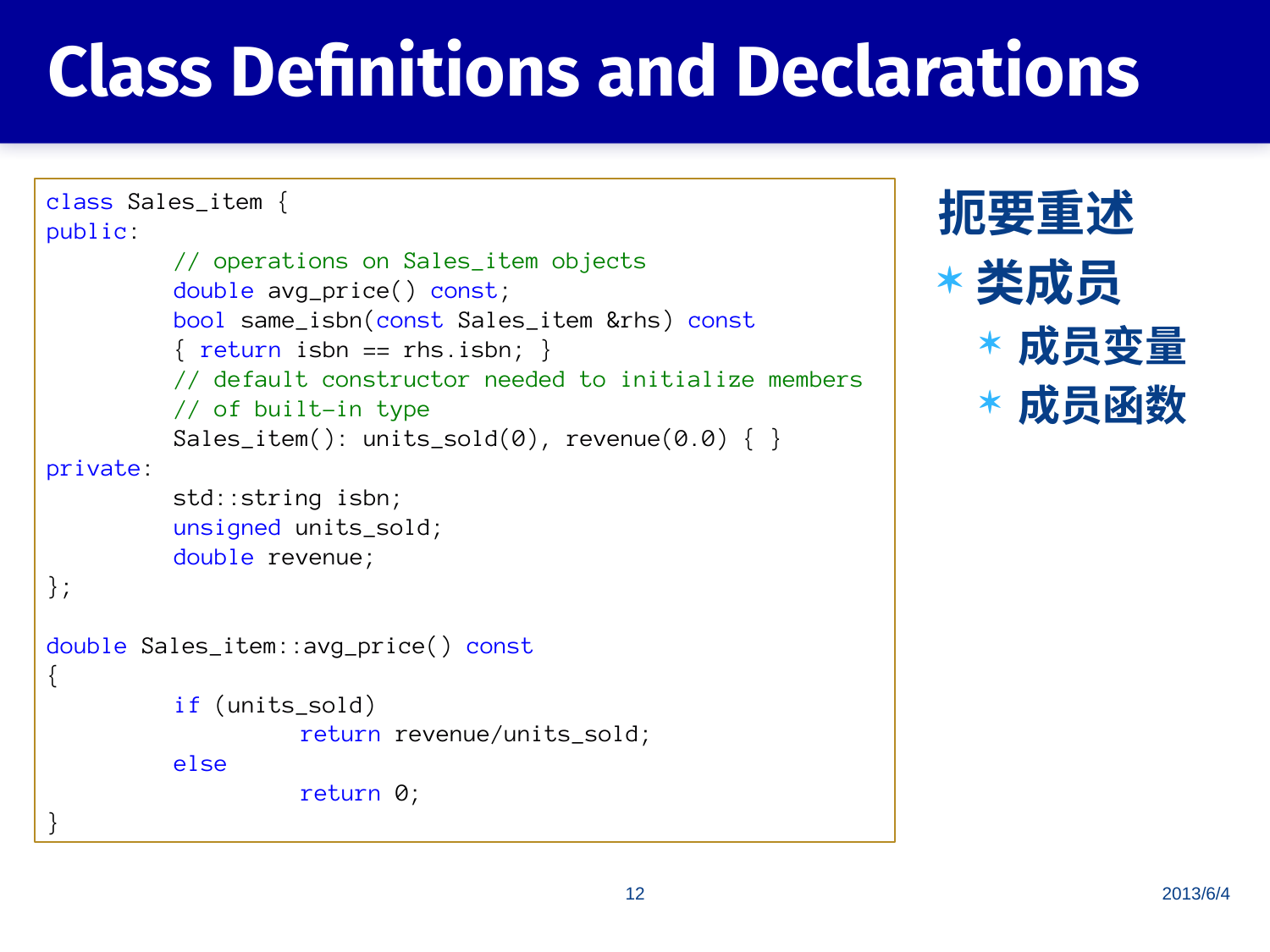

# Class Definitions and Declarations
扼要重述
类成员
成员变量
成员函数

class Sales_item {
public:
	// operations on Sales_item objects
	double avg_price() const;
	bool same_isbn(const Sales_item &rhs) const
	{ return isbn == rhs.isbn; }
	// default constructor needed to initialize members
	// of built-in type
	Sales_item(): units_sold(0), revenue(0.0) { }
private:
	std::string isbn;
	unsigned units_sold;
	double revenue;
};

double Sales_item::avg_price() const
{
	if (units_sold)
		return revenue/units_sold;
	else
		return 0;
}
12
2013/6/4